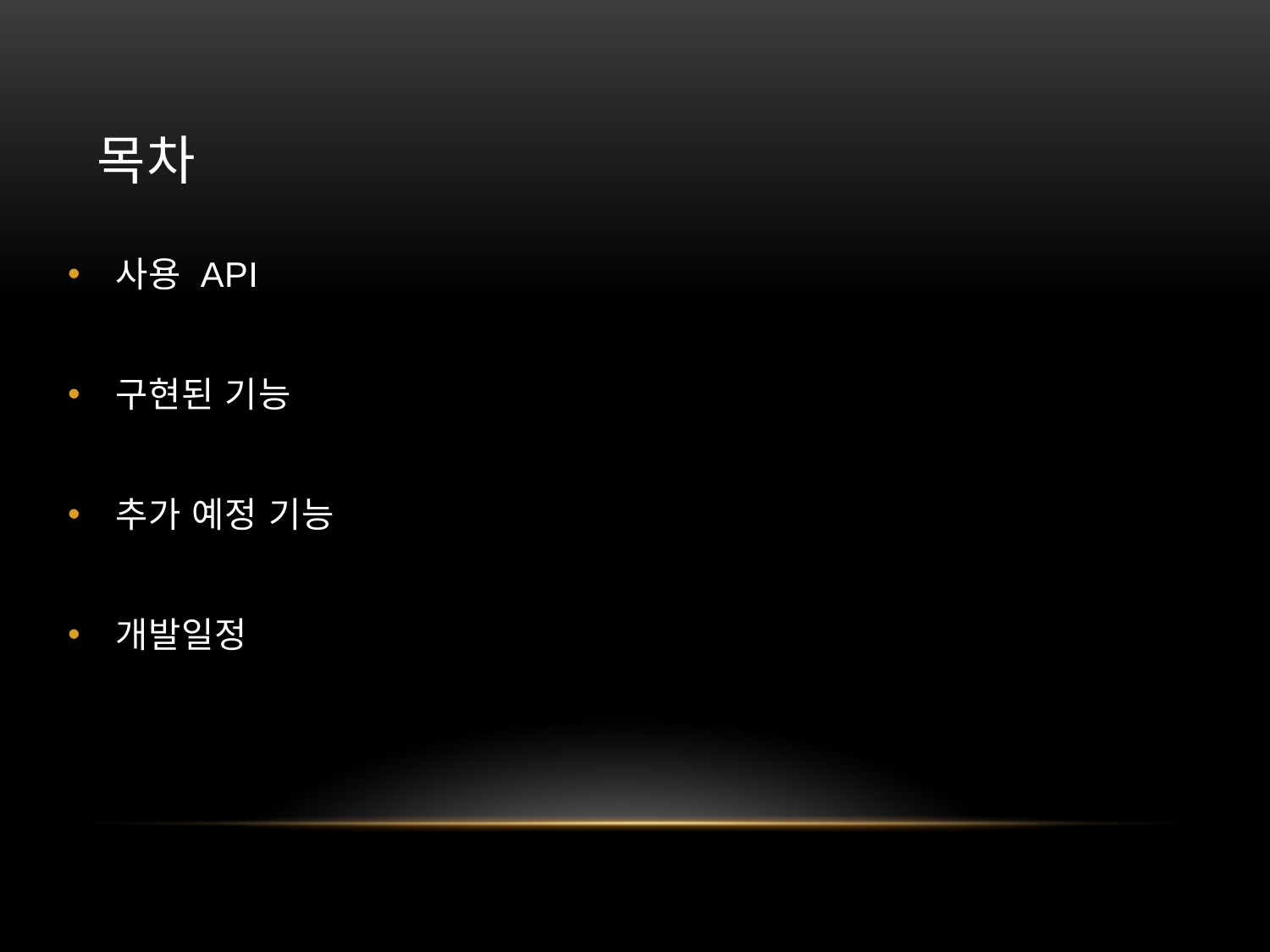

# 목차

사용 API

구현된 기능

추가 예정 기능

개발일정